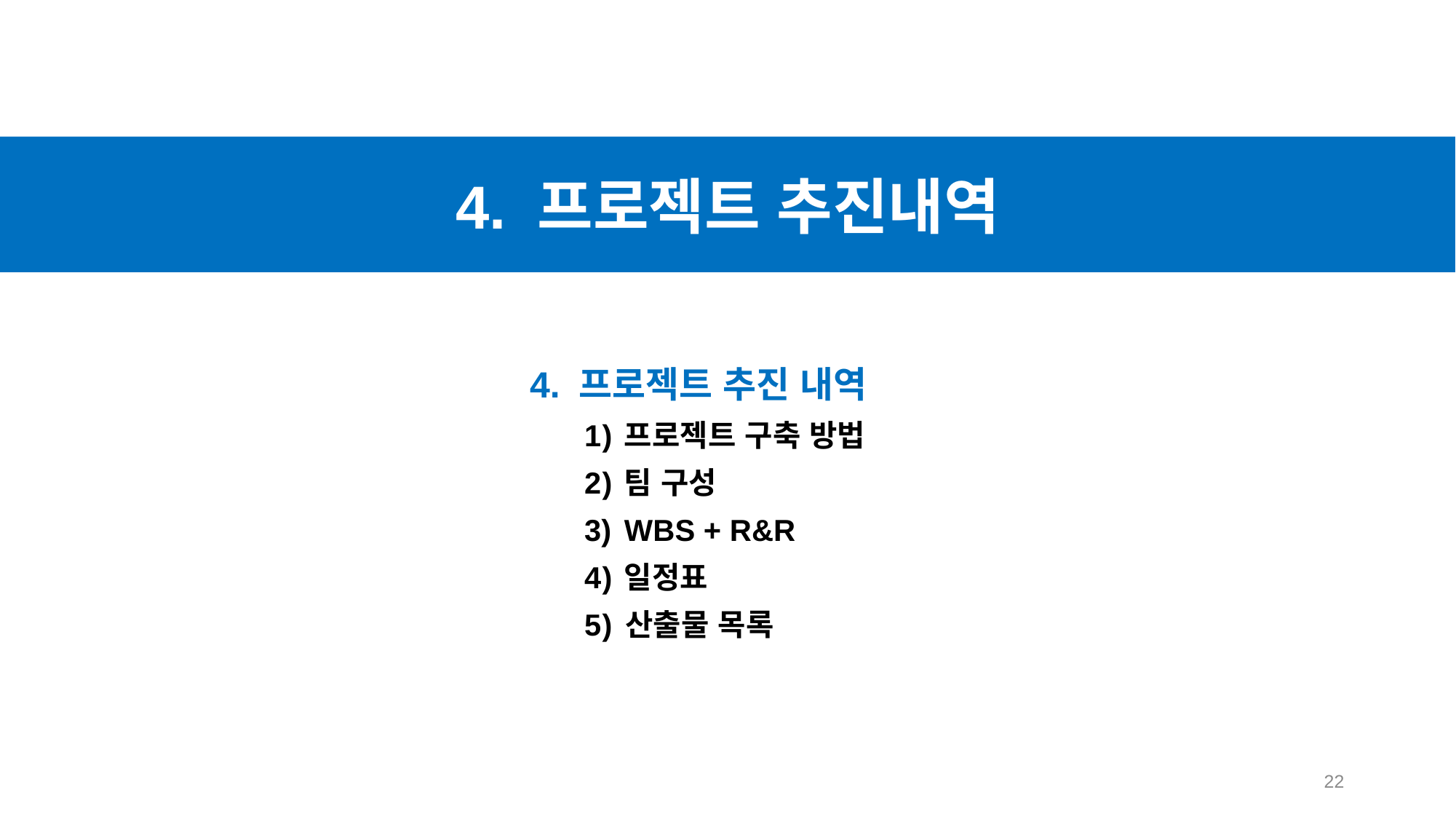

4. 프로젝트 추진내역
4. 프로젝트 추진 내역
프로젝트 구축 방법
팀 구성
WBS + R&R
일정표
산출물 목록
22